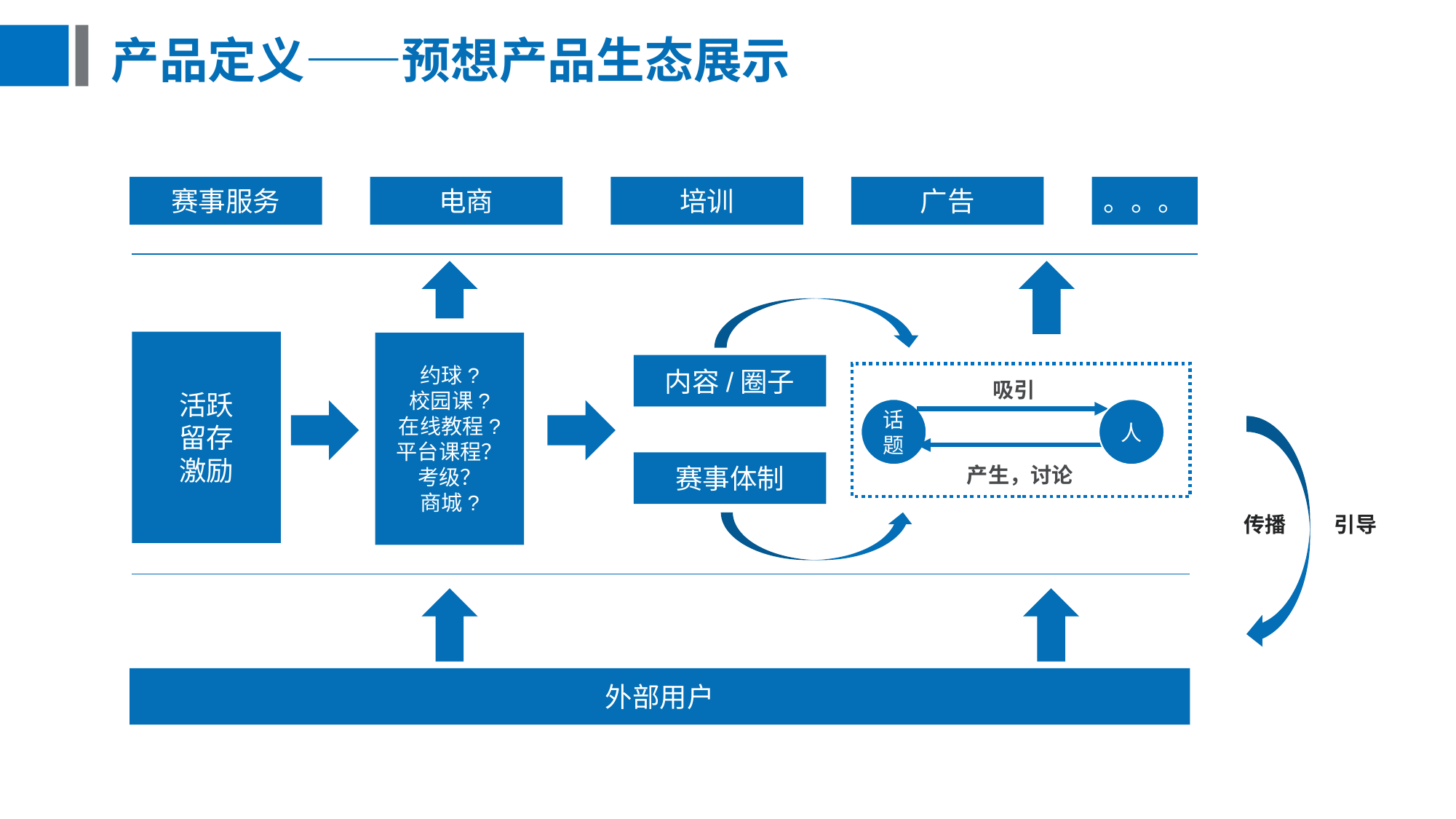

# 产品定义——预想产品生态展示
赛事服务
电商
培训
广告
。。。

内容/圈子

吸引
话题
人
产生，讨论
赛事体制

活跃
留存
激励
约球?
校园课?
在线教程?
平台课程？
考级？
商城?

传播
引导

外部用户